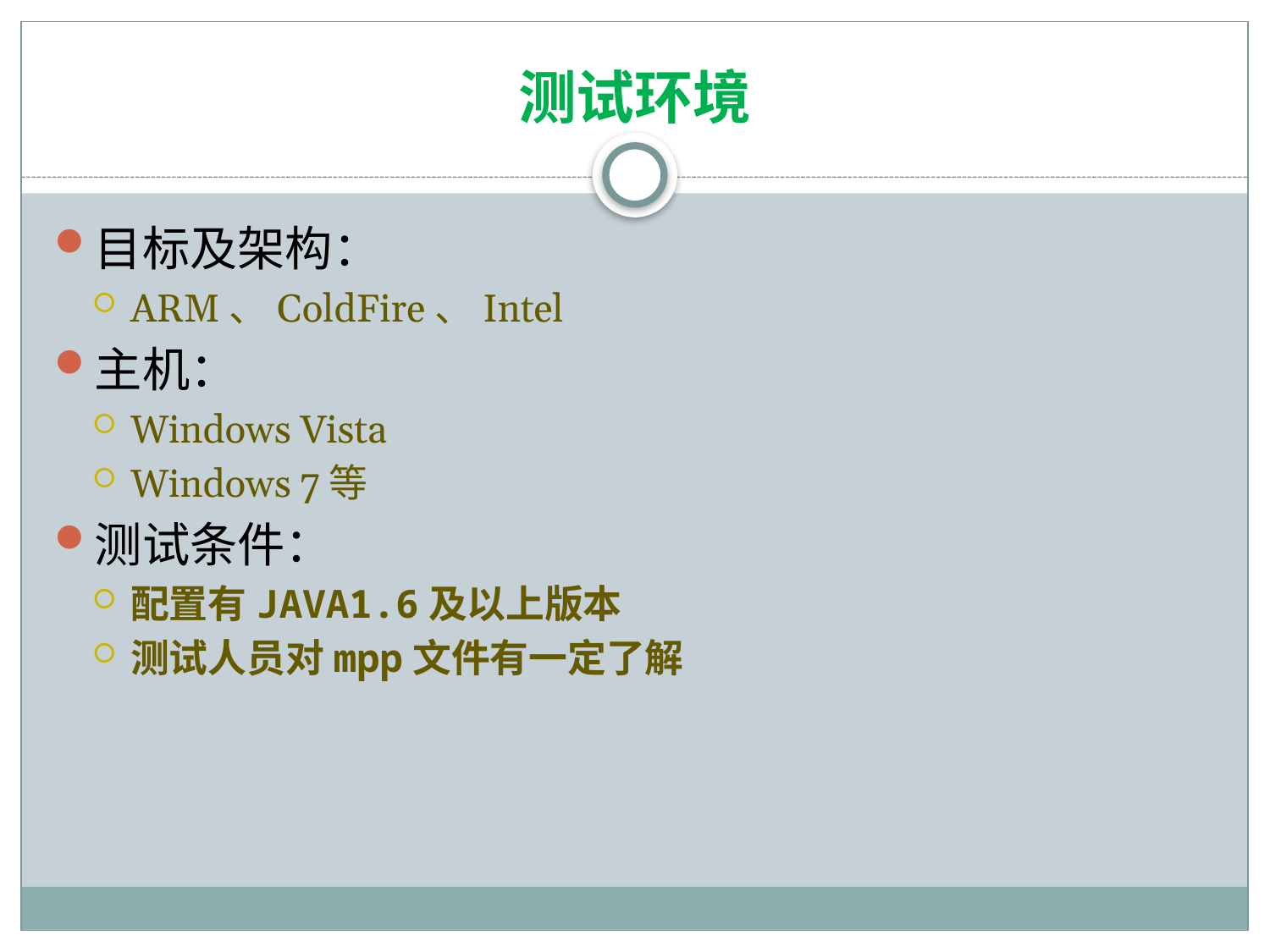

# 测试环境
目标及架构：
ARM、ColdFire、Intel
主机：
Windows Vista
Windows 7等
测试条件：
配置有JAVA1.6及以上版本
测试人员对mpp文件有一定了解